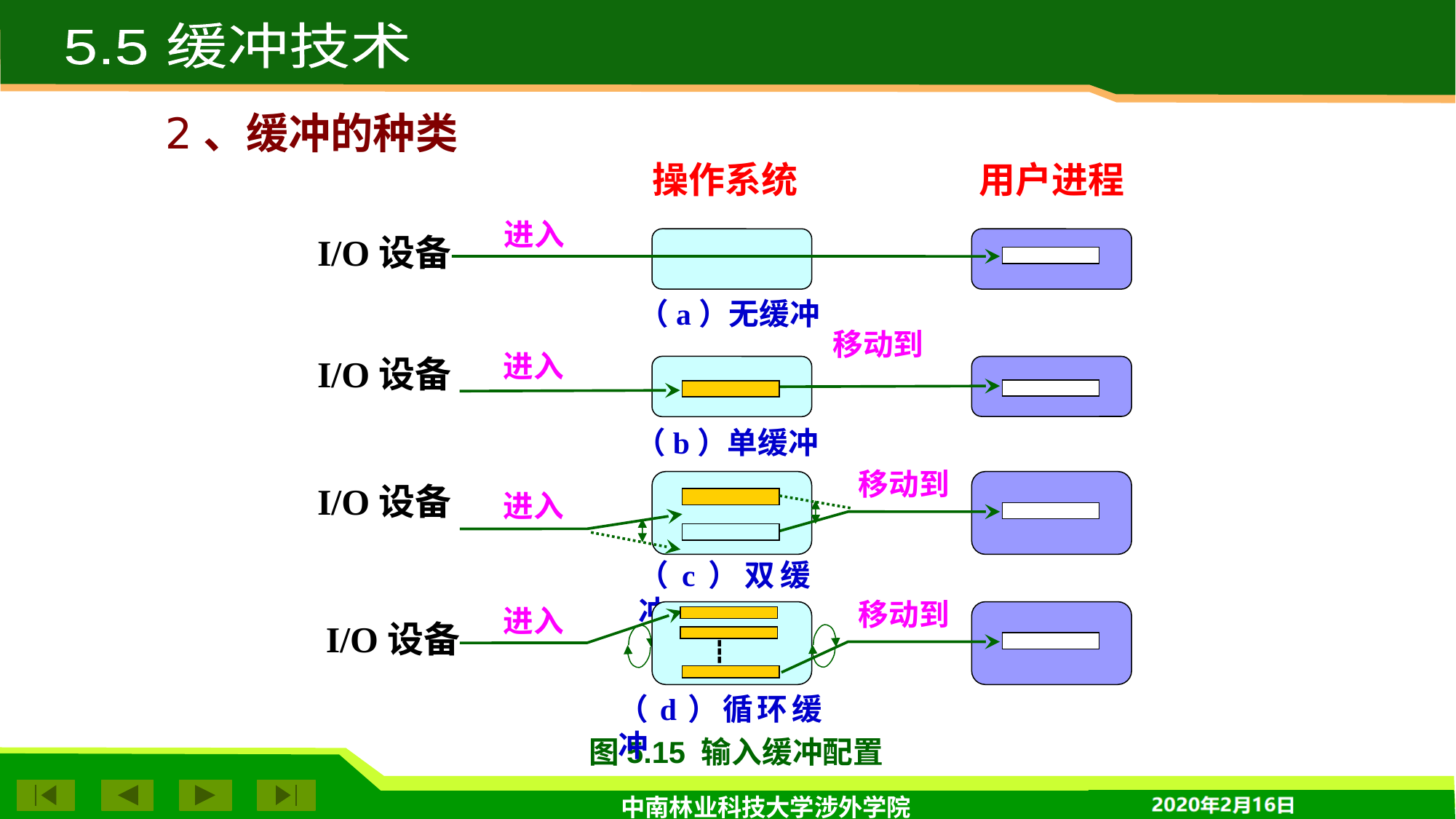

5.5 缓冲技术
2、缓冲的种类
操作系统
用户进程
进入
I/O设备

（a）无缓冲
移动到
进入
I/O设备

（b）单缓冲
移动到

I/O设备
进入

（c）双缓冲
移动到
进入

I/O设备

┇

（d）循环缓冲
图5.15 输入缓冲配置